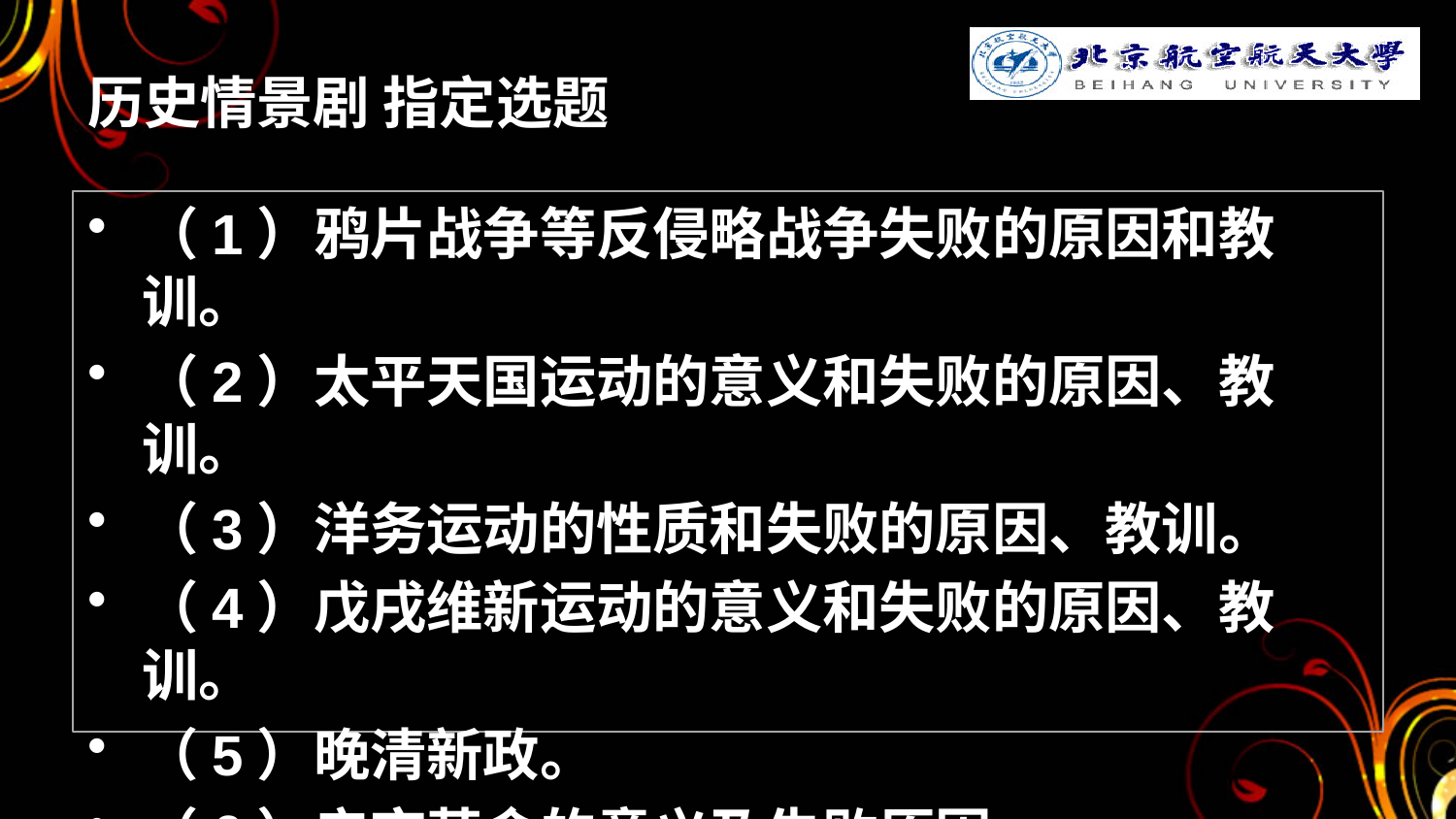

# 历史情景剧 指定选题
（1）鸦片战争等反侵略战争失败的原因和教训。
（2）太平天国运动的意义和失败的原因、教训。
（3）洋务运动的性质和失败的原因、教训。
（4）戊戌维新运动的意义和失败的原因、教训。
（5）晚清新政。
（6）辛亥革命的意义及失败原因。